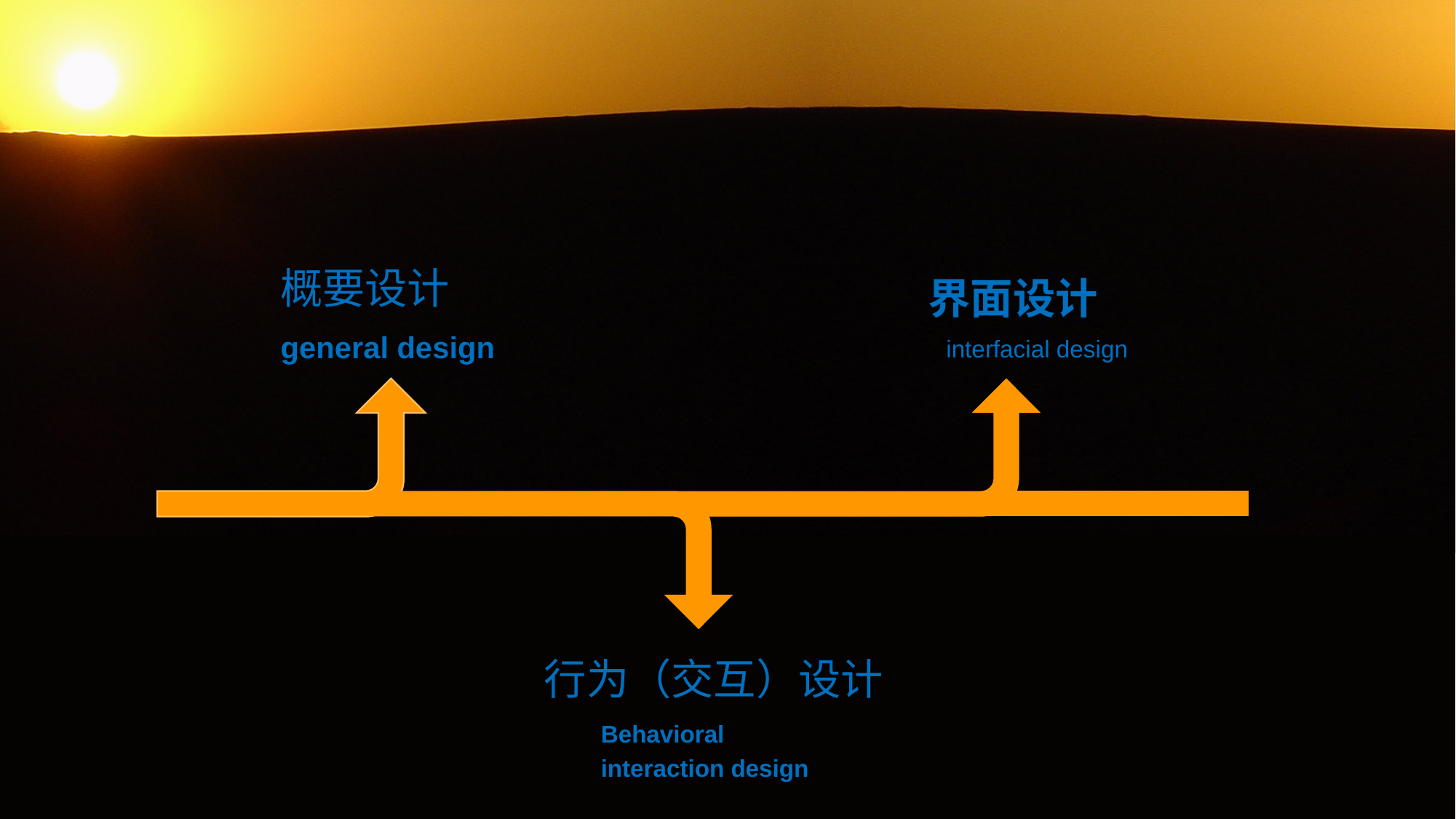

概要设计

界面设计

general design
interfacial design

行为（交互）设计
Behavioral interaction design